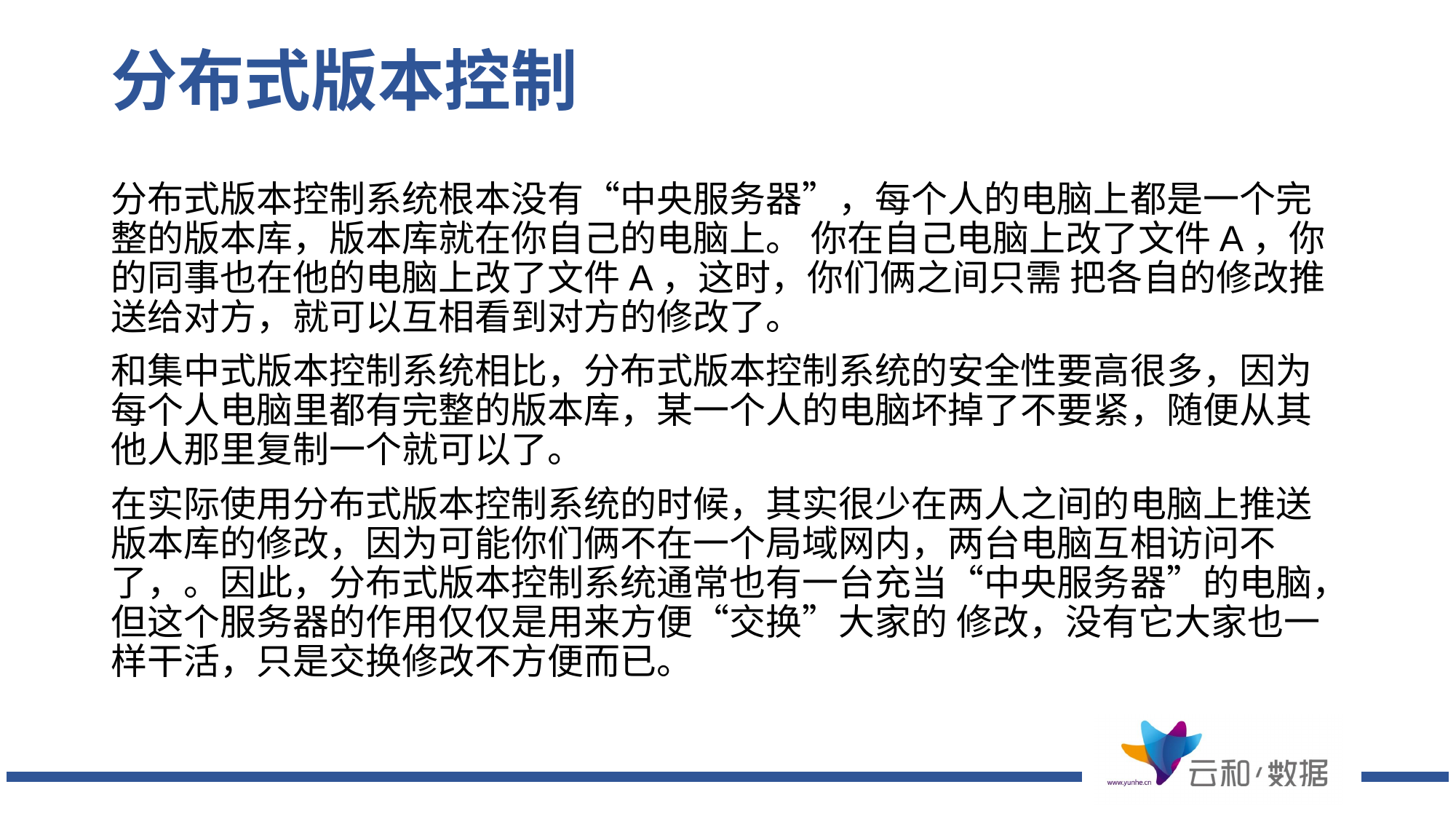

# 分布式版本控制
分布式版本控制系统根本没有“中央服务器”，每个人的电脑上都是一个完整的版本库，版本库就在你自己的电脑上。 你在自己电脑上改了文件A，你的同事也在他的电脑上改了文件A，这时，你们俩之间只需 把各自的修改推送给对方，就可以互相看到对方的修改了。
和集中式版本控制系统相比，分布式版本控制系统的安全性要高很多，因为每个人电脑里都有完整的版本库，某一个人的电脑坏掉了不要紧，随便从其他人那里复制一个就可以了。
在实际使用分布式版本控制系统的时候，其实很少在两人之间的电脑上推送版本库的修改，因为可能你们俩不在一个局域网内，两台电脑互相访问不了，。因此，分布式版本控制系统通常也有一台充当“中央服务器”的电脑，但这个服务器的作用仅仅是用来方便“交换”大家的 修改，没有它大家也一样干活，只是交换修改不方便而已。